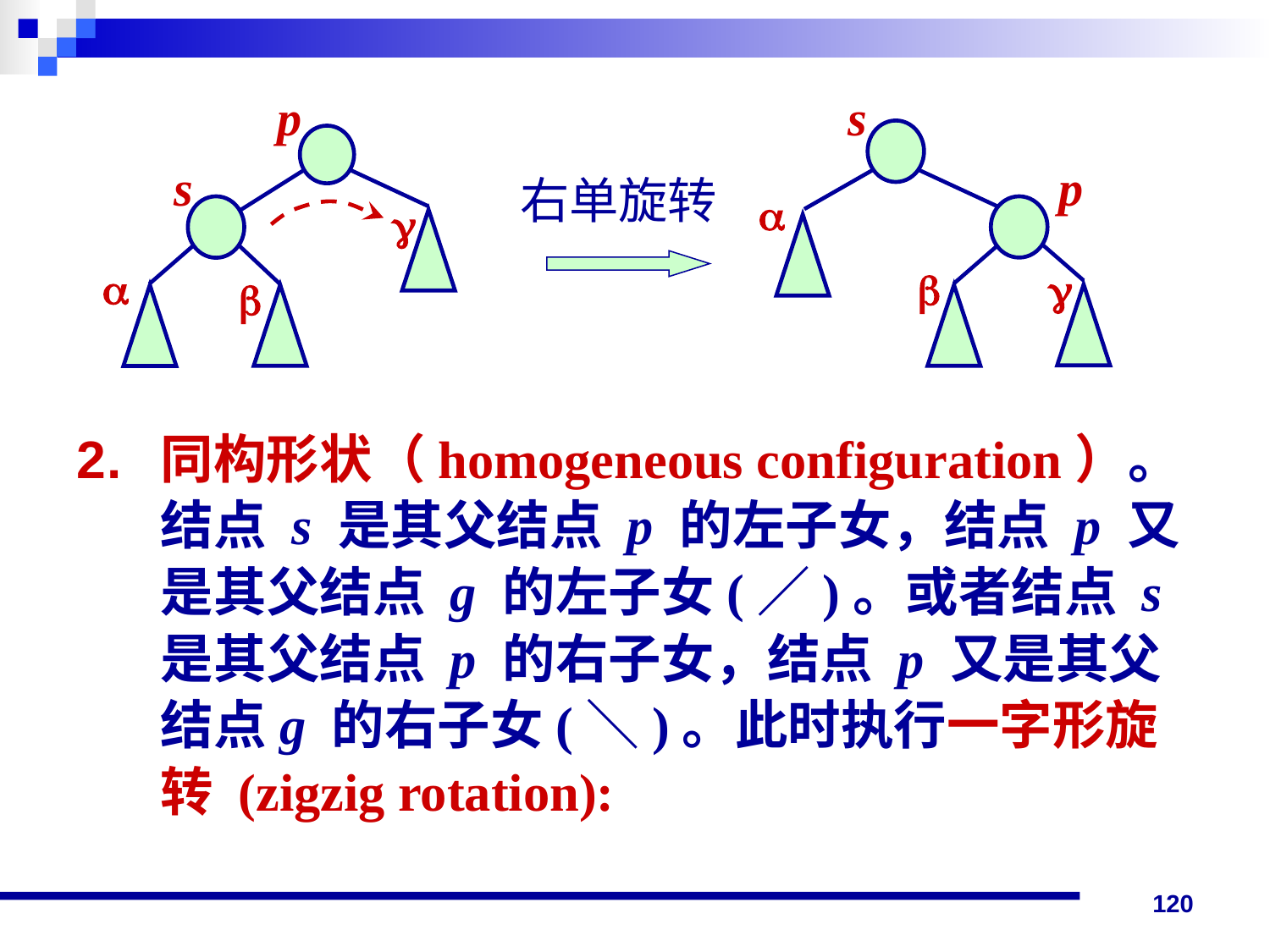

p

s

p

α

β

γ

s

右单旋转

γ

α

β

同构形状（homogeneous configuration）。结点 s 是其父结点 p 的左子女，结点 p 又是其父结点 g 的左子女(／)。或者结点 s 是其父结点 p 的右子女，结点 p 又是其父结点g 的右子女(＼)。此时执行一字形旋转 (zigzig rotation):
120